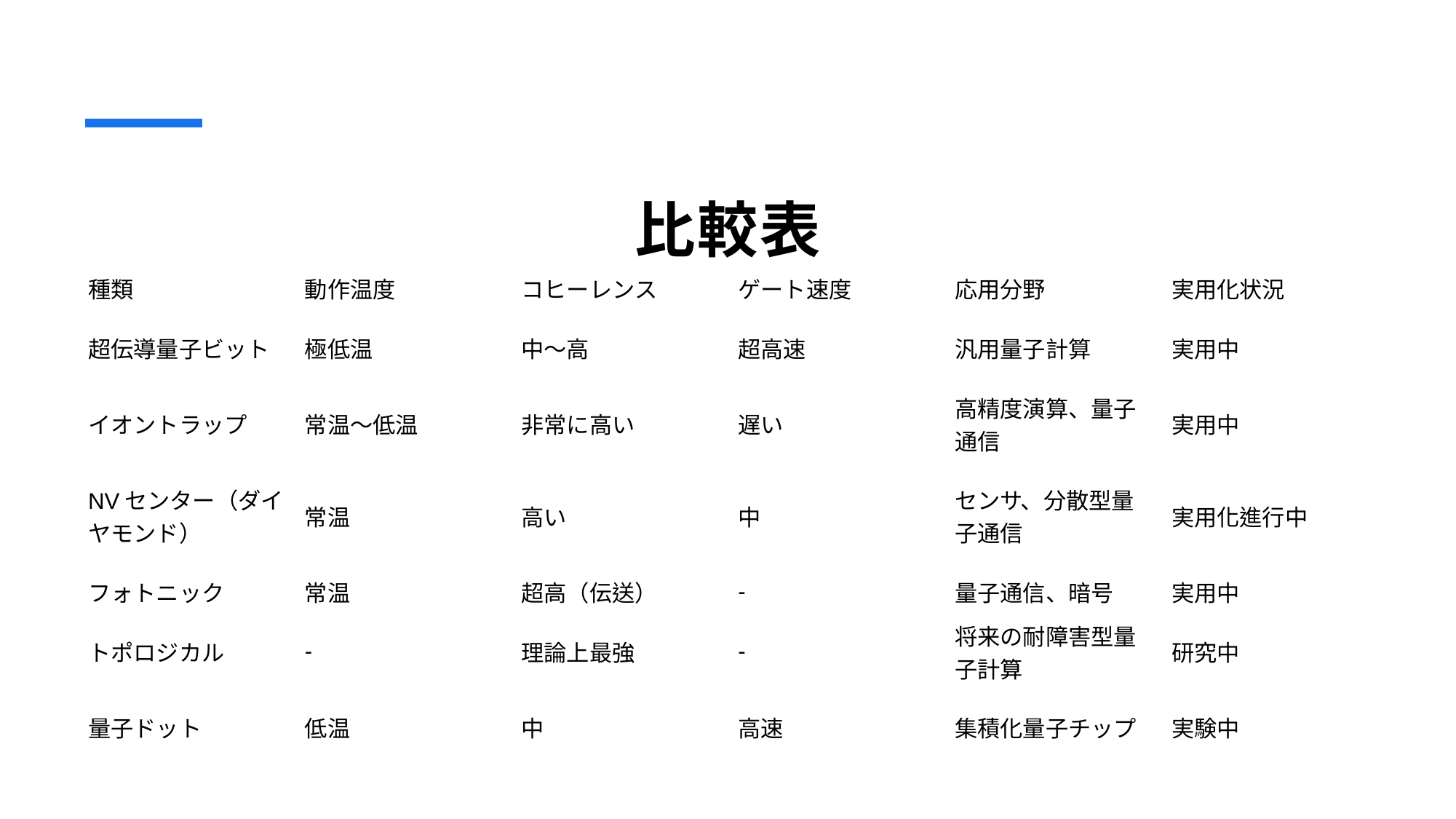

# 比較表
| 種類 | 動作温度 | コヒーレンス | ゲート速度 | 応用分野 | 実用化状況 |
| --- | --- | --- | --- | --- | --- |
| 超伝導量子ビット | 極低温 | 中〜高 | 超高速 | 汎用量子計算 | 実用中 |
| イオントラップ | 常温〜低温 | 非常に高い | 遅い | 高精度演算、量子通信 | 実用中 |
| NVセンター（ダイヤモンド） | 常温 | 高い | 中 | センサ、分散型量子通信 | 実用化進行中 |
| フォトニック | 常温 | 超高（伝送） | - | 量子通信、暗号 | 実用中 |
| トポロジカル | - | 理論上最強 | - | 将来の耐障害型量子計算 | 研究中 |
| 量子ドット | 低温 | 中 | 高速 | 集積化量子チップ | 実験中 |